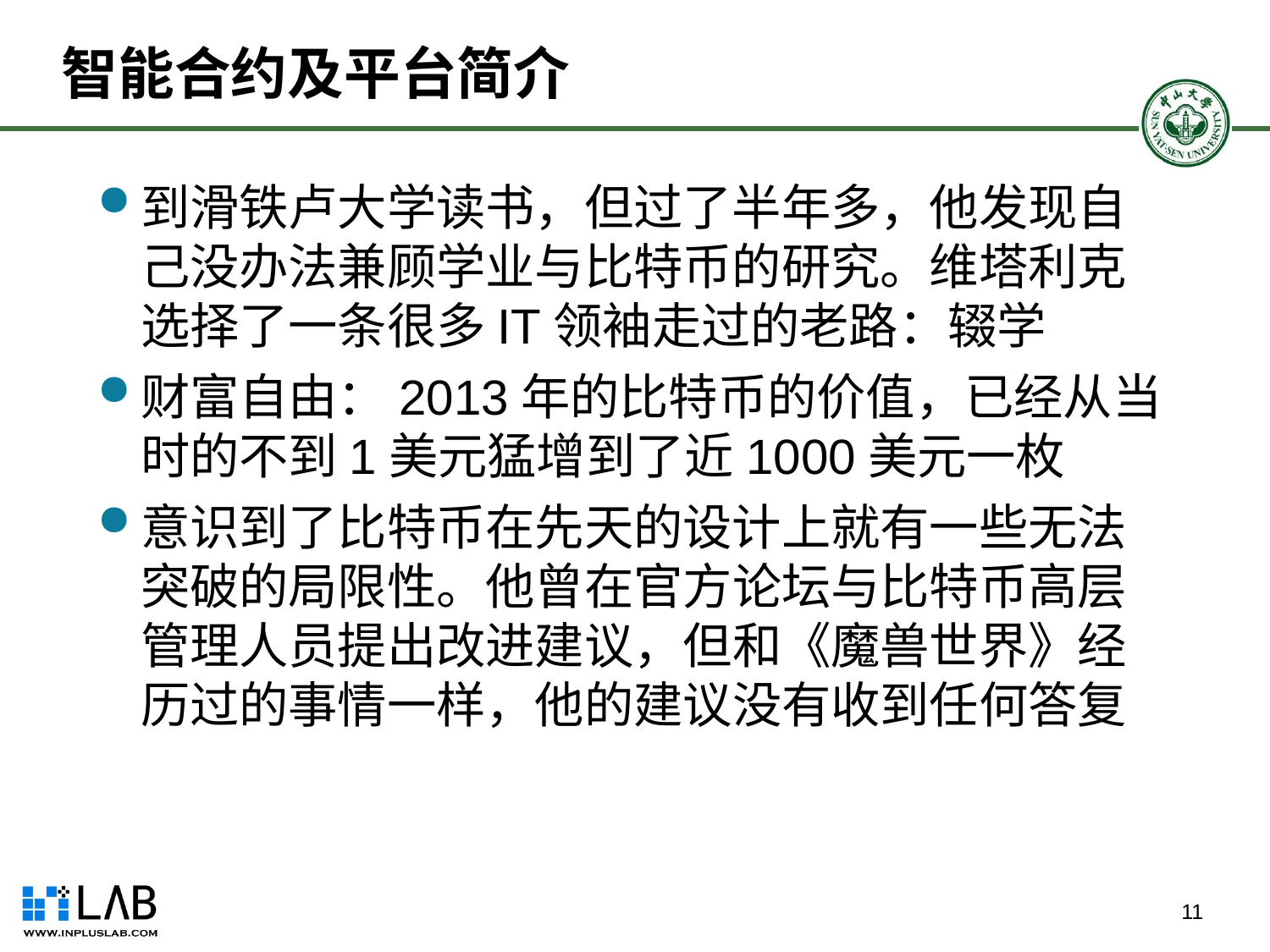

智能合约及平台简介
#
到滑铁卢大学读书，但过了半年多，他发现自己没办法兼顾学业与比特币的研究。维塔利克选择了一条很多IT领袖走过的老路：辍学
财富自由：2013年的比特币的价值，已经从当时的不到1美元猛增到了近1000美元一枚
意识到了比特币在先天的设计上就有一些无法突破的局限性。他曾在官方论坛与比特币高层管理人员提出改进建议，但和《魔兽世界》经历过的事情一样，他的建议没有收到任何答复